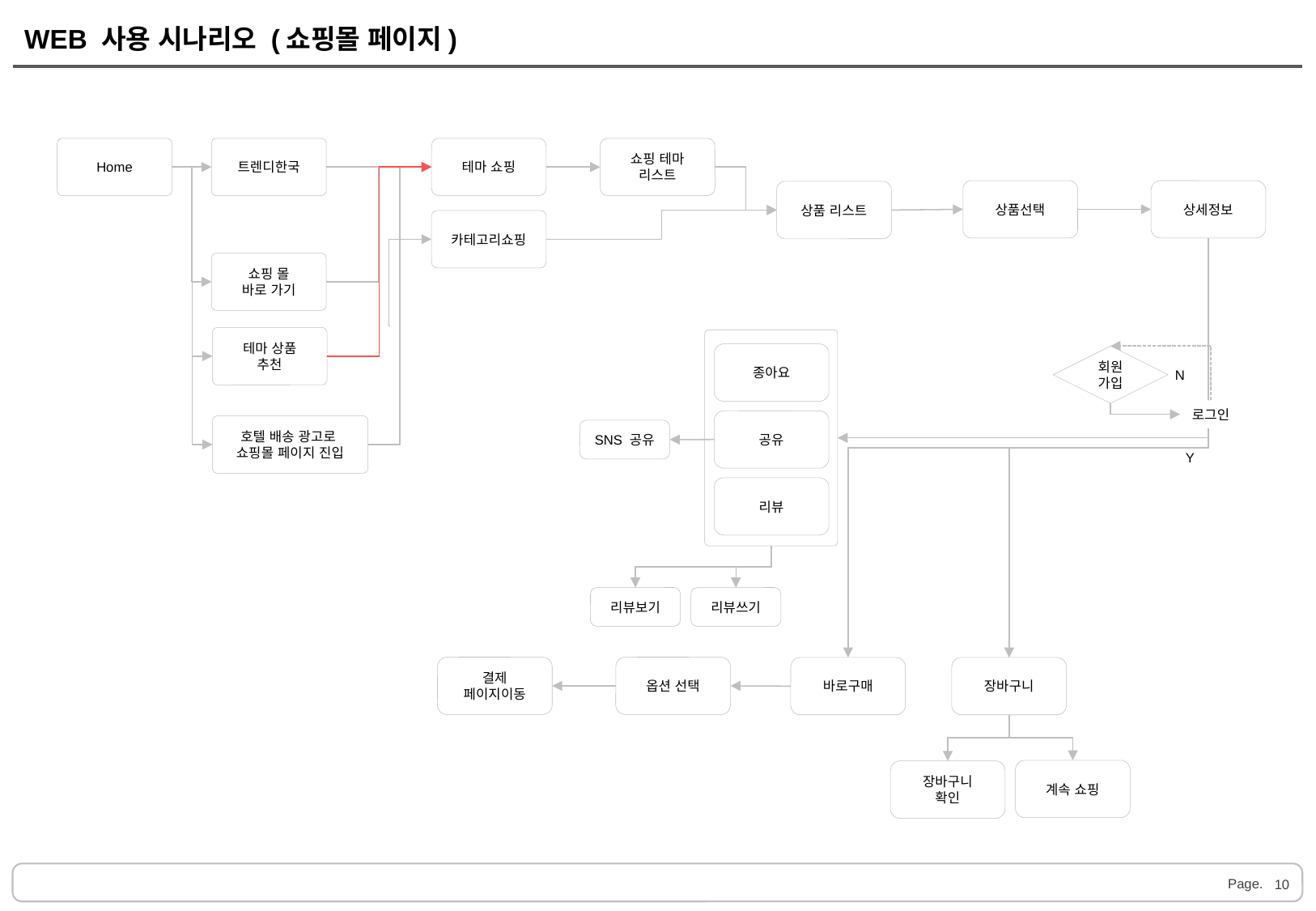

WEB 사용 시나리오 (쇼핑몰 페이지)
Home
트렌디한국
테마 쇼핑
쇼핑 테마
리스트
상품선택
상세정보
상품 리스트
카테고리쇼핑
쇼핑 몰
바로 가기
테마 상품
추천

종아요
회원가입
N
로그인
공유
호텔 배송 광고로
쇼핑몰 페이지 진입
SNS 공유
Y
리뷰
리뷰보기
리뷰쓰기
결제 페이지이동
옵션 선택
바로구매
장바구니
계속 쇼핑
장바구니
확인
10